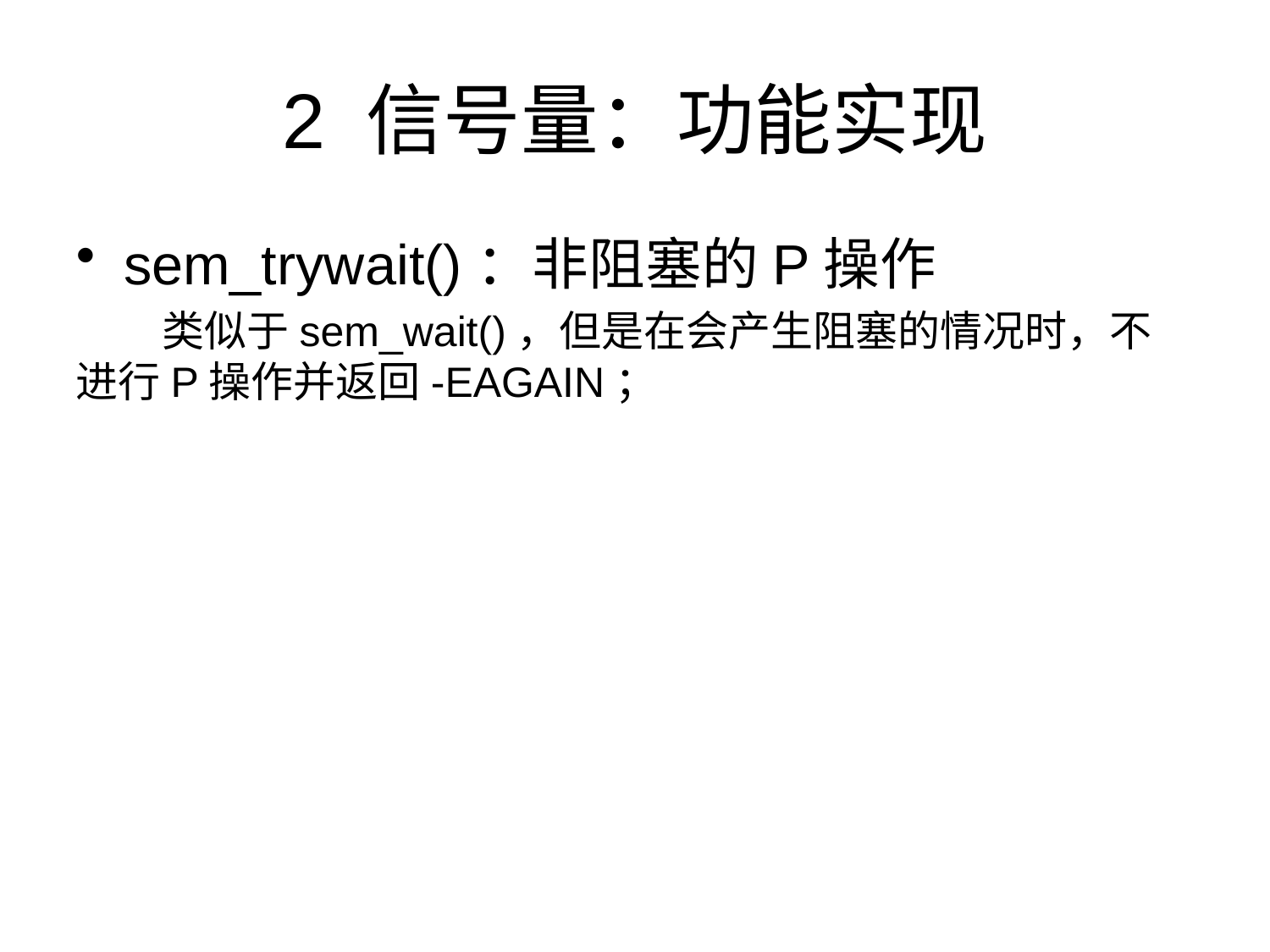

# 2 信号量：功能实现
sem_trywait()：非阻塞的P操作
        类似于sem_wait()，但是在会产生阻塞的情况时，不进行P操作并返回-EAGAIN；